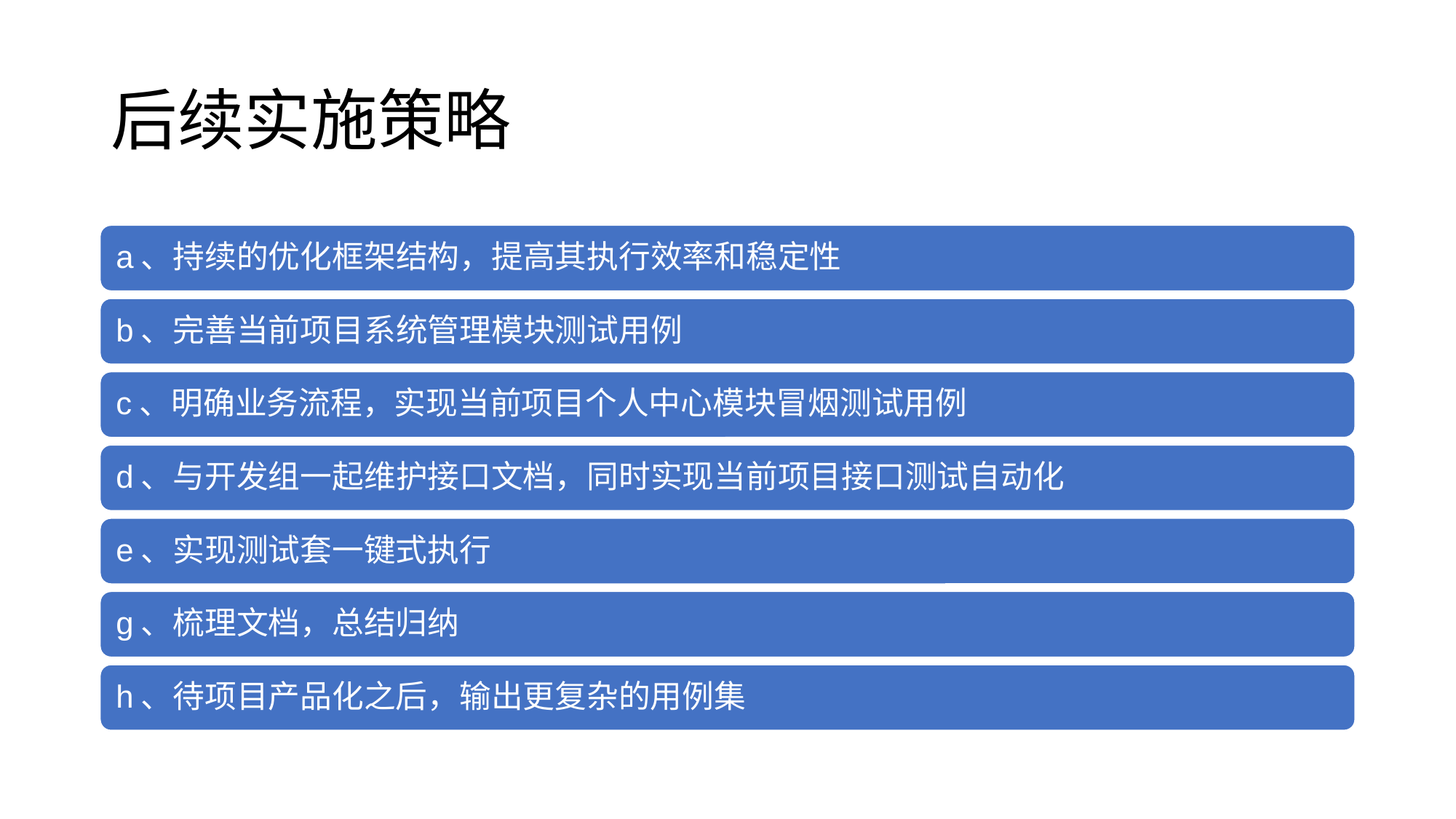

# 后续实施策略
a、持续的优化框架结构，提高其执行效率和稳定性
b、完善当前项目系统管理模块测试用例
c、明确业务流程，实现当前项目个人中心模块冒烟测试用例
d、与开发组一起维护接口文档，同时实现当前项目接口测试自动化
e、实现测试套一键式执行
g、梳理文档，总结归纳
h、待项目产品化之后，输出更复杂的用例集